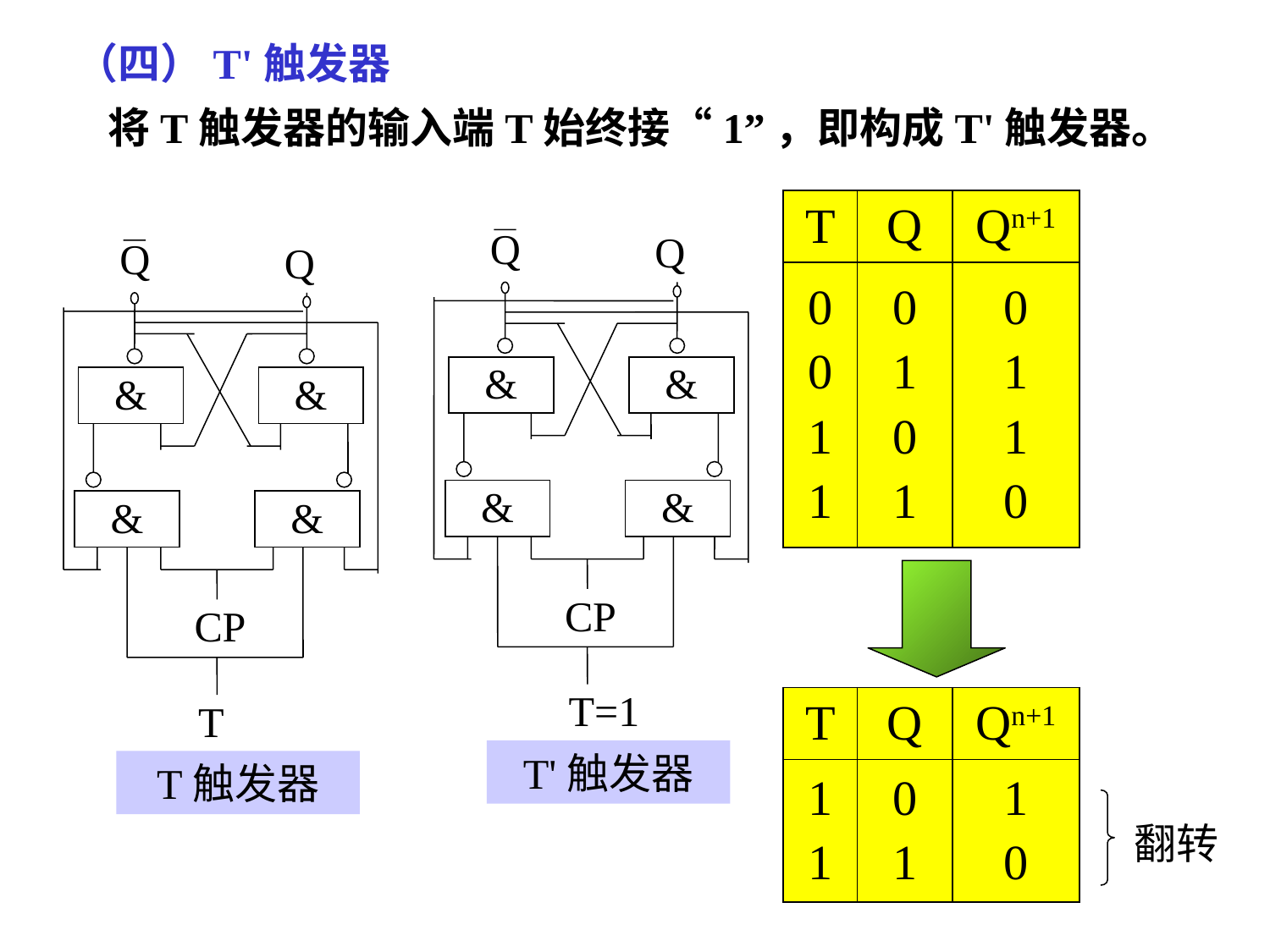

（四）T'触发器
将T触发器的输入端T始终接“1”，即构成T'触发器。
| T | Q | Qn+1 |
| --- | --- | --- |
| 0 0 1 1 | 0 1 0 1 | 0 1 1 0 |
Q

Q

&
&

&
&

CP

T=1

Q

Q

&
&

&
&

CP

T

| T | Q | Qn+1 |
| --- | --- | --- |
| 1 1 | 0 1 | 1 0 |
T'触发器
T触发器

翻转